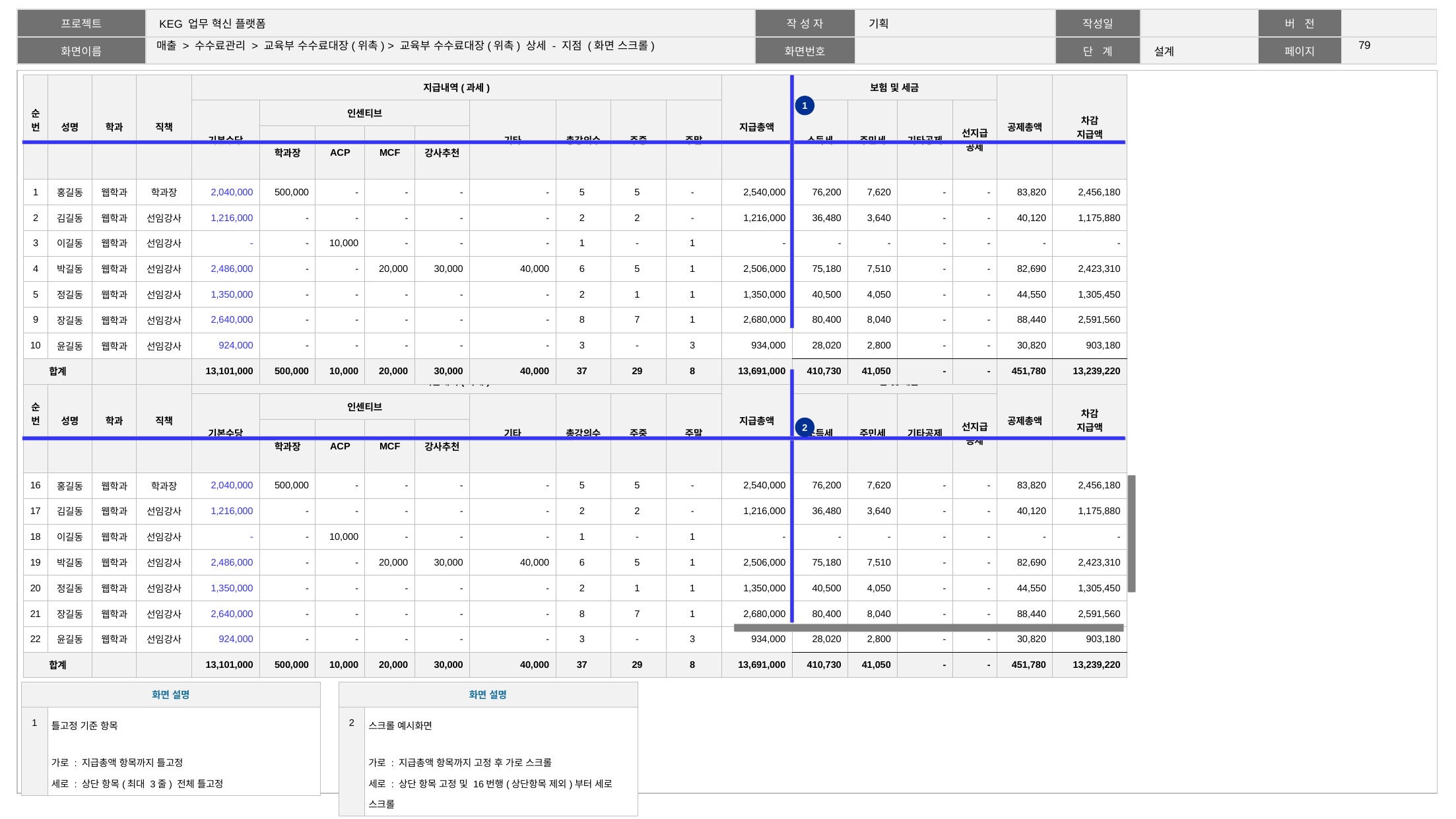

79

# 매출 > 수수료관리 > 교육부 수수료대장(위촉) > 교육부 수수료대장(위촉) 상세 - 지점 (화면 스크롤)
| 순번 | 성명 | 학과 | 직책 | 지급내역(과세) |  |  |  |  |  |  |  |  | 지급총액 | 보험 및 세금 |  |  |  | 공제총액 | 차감 지급액 |
| --- | --- | --- | --- | --- | --- | --- | --- | --- | --- | --- | --- | --- | --- | --- | --- | --- | --- | --- | --- |
|  |  |  |  | 기본수당 | 인센티브 |  |  |  | 기타 | 총강의수 | 주중 | 주말 |  | 소득세 | 주민세 | 기타공제 | 선지급 공제 |  |  |
|  |  |  |  |  | 학과장 | ACP | MCF | 강사추천 |  |  |  |  |  |  |  |  |  |  |  |
| 1 | 홍길동 | 웹학과 | 학과장 | 2,040,000 | 500,000 | - | - | - | - | 5 | 5 | - | 2,540,000 | 76,200 | 7,620 | - | - | 83,820 | 2,456,180 |
| 2 | 김길동 | 웹학과 | 선임강사 | 1,216,000 | - | - | - | - | - | 2 | 2 | - | 1,216,000 | 36,480 | 3,640 | - | - | 40,120 | 1,175,880 |
| 3 | 이길동 | 웹학과 | 선임강사 | - | - | 10,000 | - | - | - | 1 | - | 1 | - | - | - | - | - | - | - |
| 4 | 박길동 | 웹학과 | 선임강사 | 2,486,000 | - | - | 20,000 | 30,000 | 40,000 | 6 | 5 | 1 | 2,506,000 | 75,180 | 7,510 | - | - | 82,690 | 2,423,310 |
| 5 | 정길동 | 웹학과 | 선임강사 | 1,350,000 | - | - | - | - | - | 2 | 1 | 1 | 1,350,000 | 40,500 | 4,050 | - | - | 44,550 | 1,305,450 |
| 9 | 장길동 | 웹학과 | 선임강사 | 2,640,000 | - | - | - | - | - | 8 | 7 | 1 | 2,680,000 | 80,400 | 8,040 | - | - | 88,440 | 2,591,560 |
| 10 | 윤길동 | 웹학과 | 선임강사 | 924,000 | - | - | - | - | - | 3 | - | 3 | 934,000 | 28,020 | 2,800 | - | - | 30,820 | 903,180 |
| 합계 |  |  |  | 13,101,000 | 500,000 | 10,000 | 20,000 | 30,000 | 40,000 | 37 | 29 | 8 | 13,691,000 | 410,730 | 41,050 | - | - | 451,780 | 13,239,220 |

1

| 순번 | 성명 | 학과 | 직책 | 지급내역(과세) |  |  |  |  |  |  |  |  | 지급총액 | 보험 및 세금 |  |  |  | 공제총액 | 차감 지급액 |
| --- | --- | --- | --- | --- | --- | --- | --- | --- | --- | --- | --- | --- | --- | --- | --- | --- | --- | --- | --- |
|  |  |  |  | 기본수당 | 인센티브 |  |  |  | 기타 | 총강의수 | 주중 | 주말 |  | 소득세 | 주민세 | 기타공제 | 선지급 공제 |  |  |
|  |  |  |  |  | 학과장 | ACP | MCF | 강사추천 |  |  |  |  |  |  |  |  |  |  |  |
| 16 | 홍길동 | 웹학과 | 학과장 | 2,040,000 | 500,000 | - | - | - | - | 5 | 5 | - | 2,540,000 | 76,200 | 7,620 | - | - | 83,820 | 2,456,180 |
| 17 | 김길동 | 웹학과 | 선임강사 | 1,216,000 | - | - | - | - | - | 2 | 2 | - | 1,216,000 | 36,480 | 3,640 | - | - | 40,120 | 1,175,880 |
| 18 | 이길동 | 웹학과 | 선임강사 | - | - | 10,000 | - | - | - | 1 | - | 1 | - | - | - | - | - | - | - |
| 19 | 박길동 | 웹학과 | 선임강사 | 2,486,000 | - | - | 20,000 | 30,000 | 40,000 | 6 | 5 | 1 | 2,506,000 | 75,180 | 7,510 | - | - | 82,690 | 2,423,310 |
| 20 | 정길동 | 웹학과 | 선임강사 | 1,350,000 | - | - | - | - | - | 2 | 1 | 1 | 1,350,000 | 40,500 | 4,050 | - | - | 44,550 | 1,305,450 |
| 21 | 장길동 | 웹학과 | 선임강사 | 2,640,000 | - | - | - | - | - | 8 | 7 | 1 | 2,680,000 | 80,400 | 8,040 | - | - | 88,440 | 2,591,560 |
| 22 | 윤길동 | 웹학과 | 선임강사 | 924,000 | - | - | - | - | - | 3 | - | 3 | 934,000 | 28,020 | 2,800 | - | - | 30,820 | 903,180 |
| 합계 |  |  |  | 13,101,000 | 500,000 | 10,000 | 20,000 | 30,000 | 40,000 | 37 | 29 | 8 | 13,691,000 | 410,730 | 41,050 | - | - | 451,780 | 13,239,220 |

2

| 화면 설명 |  |
| --- | --- |
| 1 | 틀고정 기준 항목 가로 : 지급총액 항목까지 틀고정 세로 : 상단 항목(최대 3줄) 전체 틀고정 |
| 화면 설명 |  |
| --- | --- |
| 2 | 스크롤 예시화면 가로 : 지급총액 항목까지 고정 후 가로 스크롤 세로 : 상단 항목 고정 및 16번행(상단항목 제외)부터 세로 스크롤 |